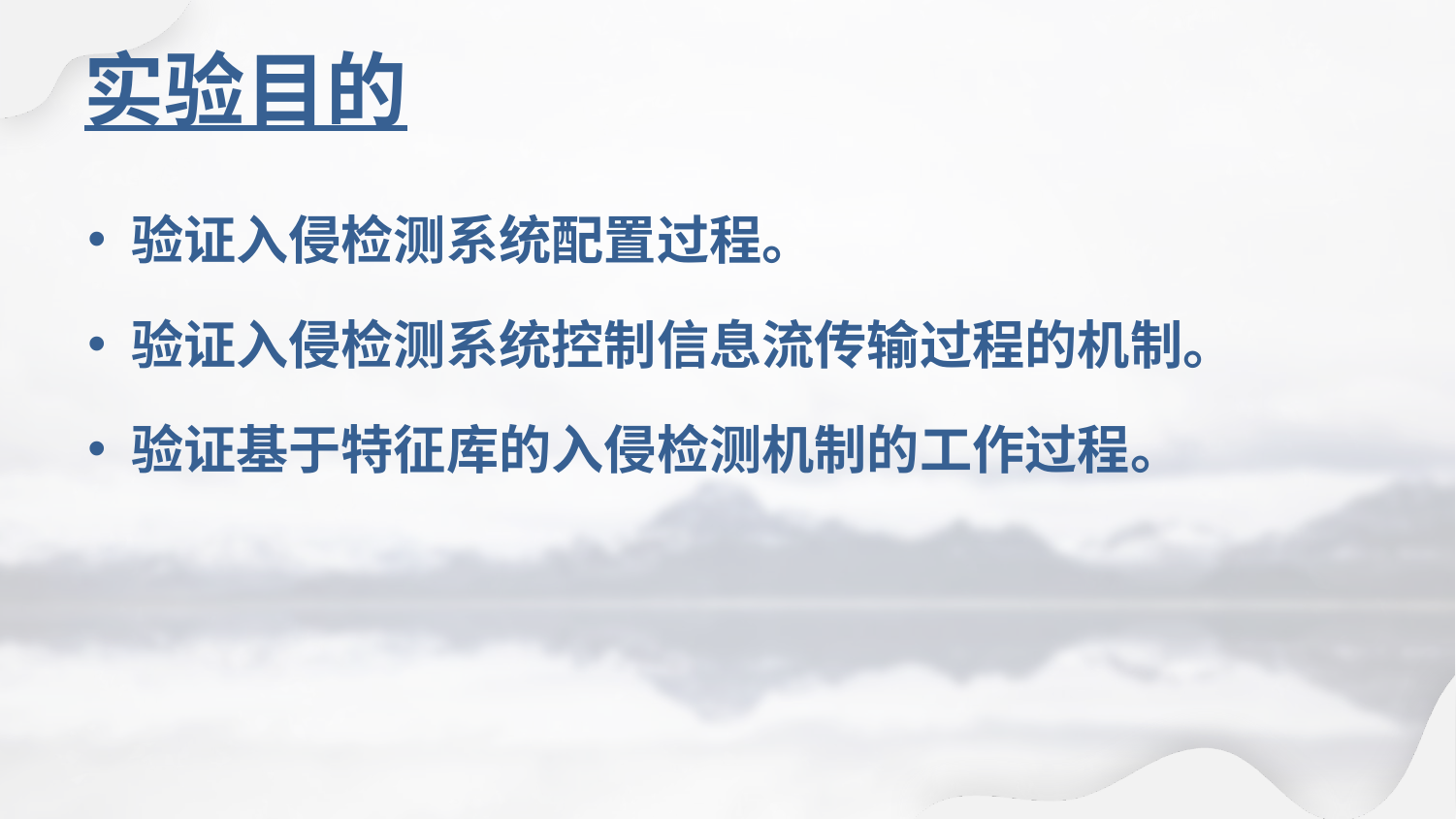

# 实验目的
验证入侵检测系统配置过程。
验证入侵检测系统控制信息流传输过程的机制。
验证基于特征库的入侵检测机制的工作过程。